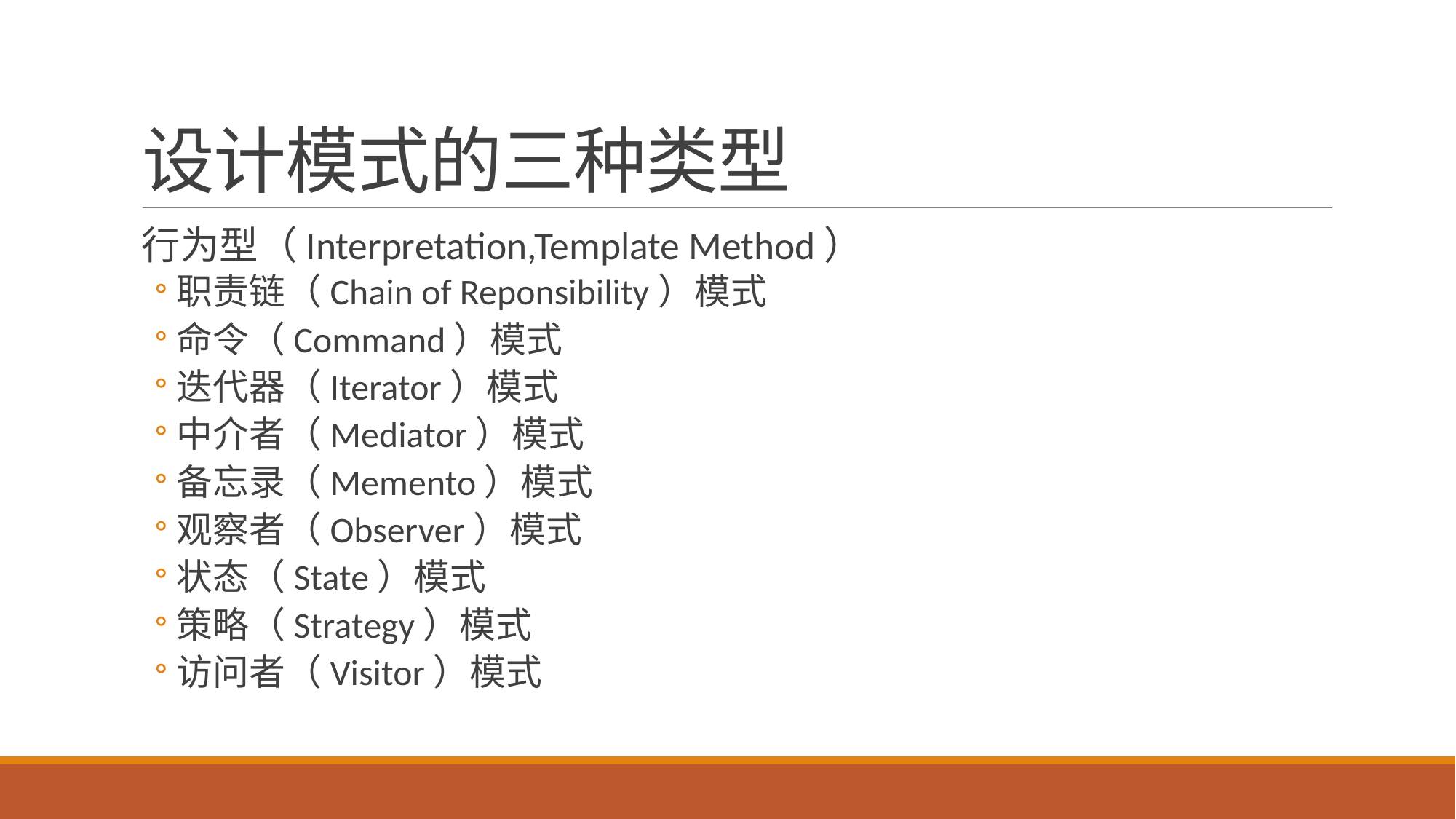

# 设计模式的三种类型
行为型（Interpretation,Template Method）
职责链（Chain of Reponsibility）模式
命令（Command）模式
迭代器（Iterator）模式
中介者（Mediator）模式
备忘录（Memento）模式
观察者（Observer）模式
状态（State）模式
策略（Strategy）模式
访问者（Visitor）模式